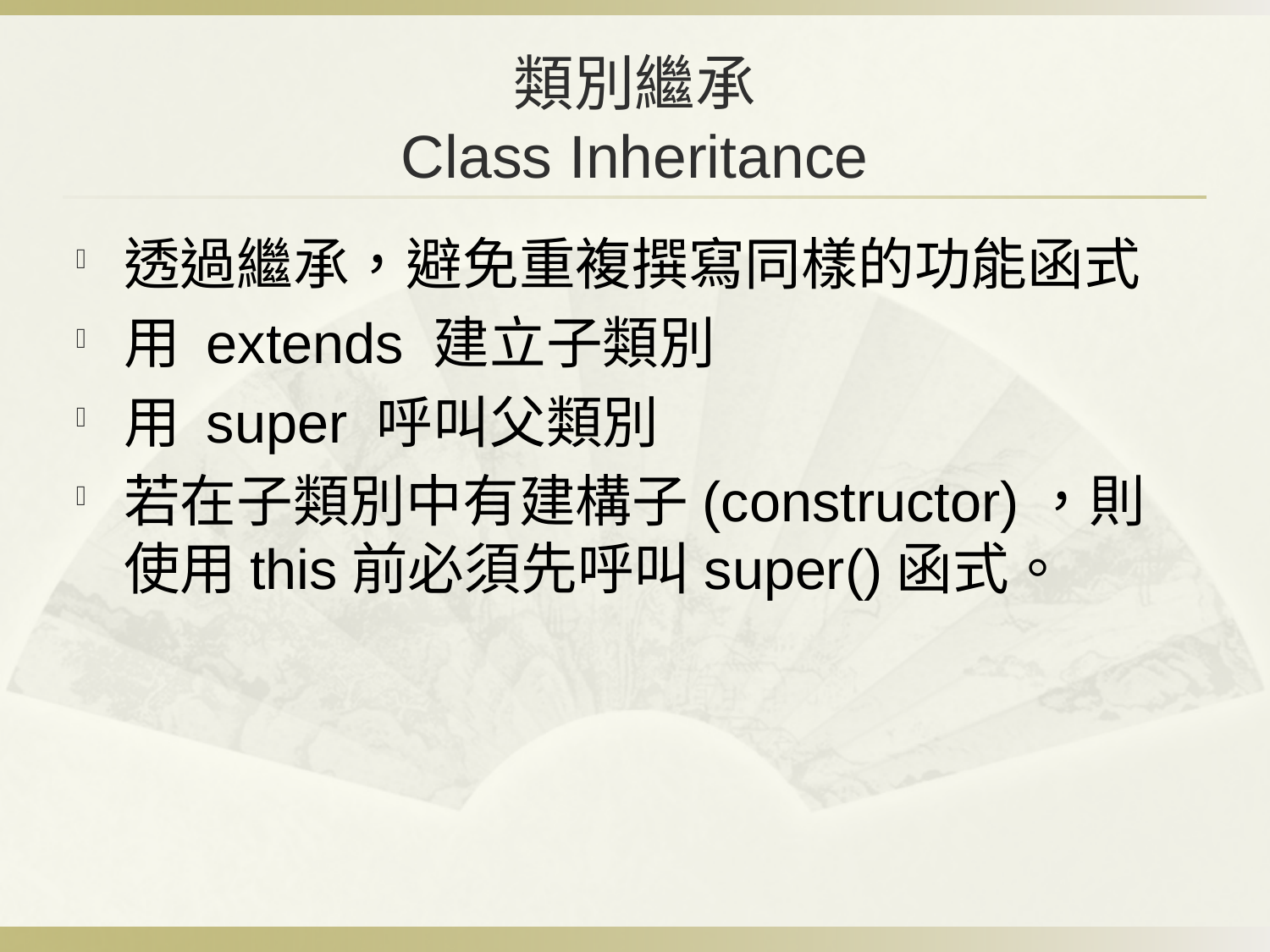

# 類別繼承 Class Inheritance
透過繼承，避免重複撰寫同樣的功能函式
用 extends 建立子類別
用 super 呼叫父類別
若在子類別中有建構子(constructor)，則使用this前必須先呼叫super()函式。